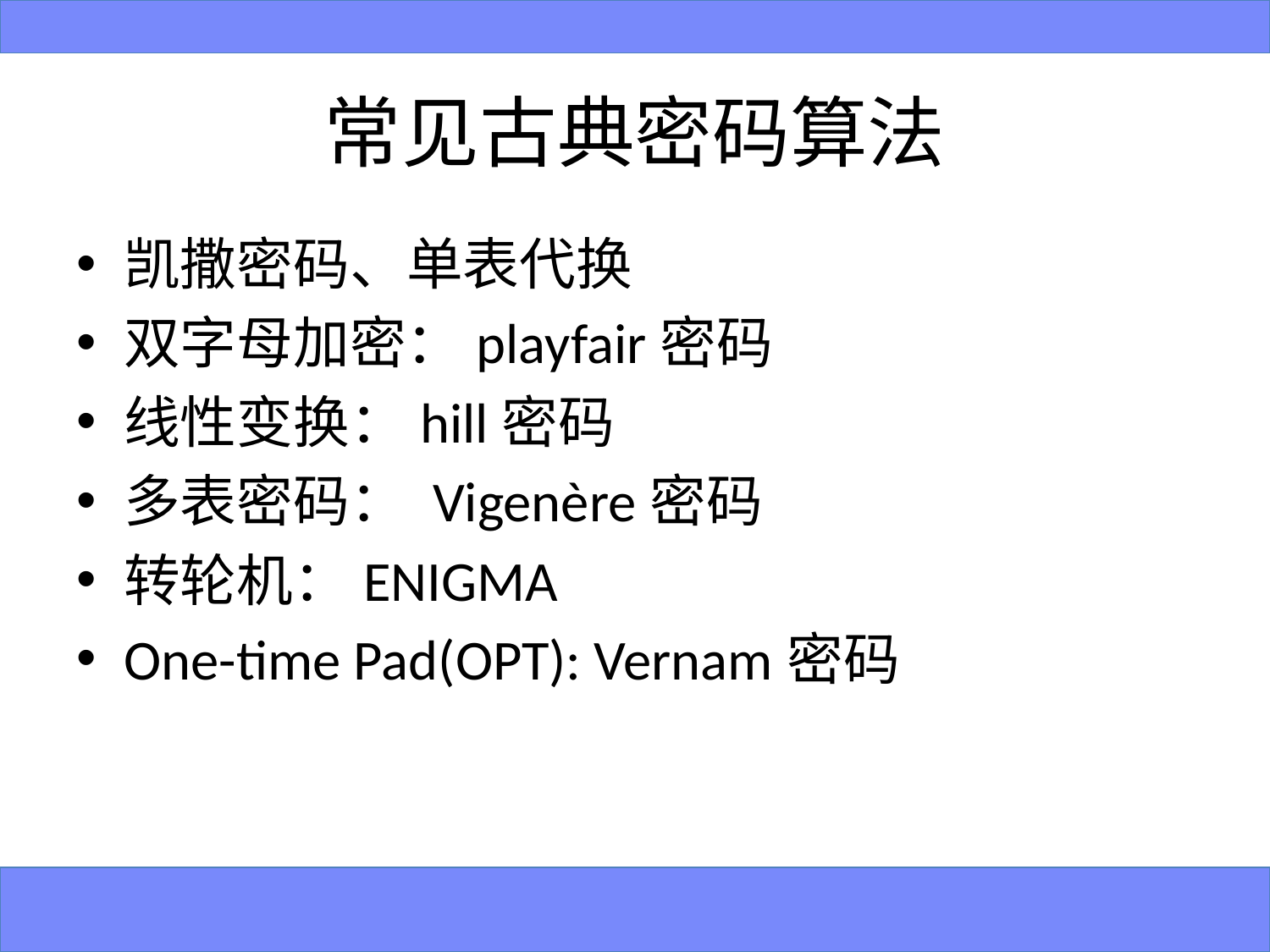

# 常见古典密码算法
凯撒密码、单表代换
双字母加密：playfair密码
线性变换：hill密码
多表密码： Vigenère密码
转轮机：ENIGMA
One-time Pad(OPT): Vernam密码
17